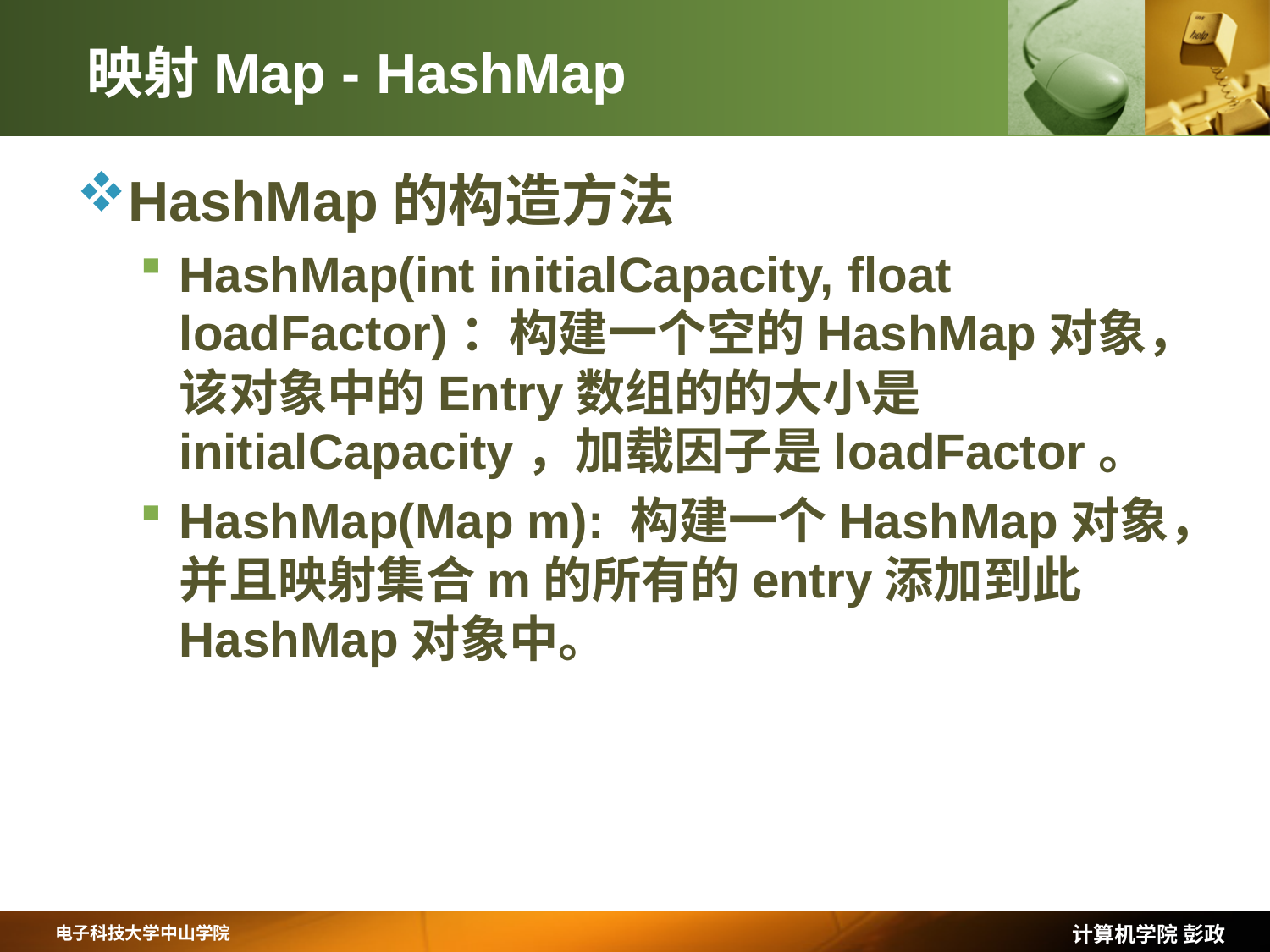

# 映射Map - HashMap
HashMap的构造方法
HashMap(int initialCapacity, float loadFactor)：构建一个空的HashMap对象，该对象中的Entry数组的的大小是initialCapacity，加载因子是loadFactor。
HashMap(Map m): 构建一个HashMap对象，并且映射集合m的所有的entry添加到此HashMap对象中。
计算机学院 彭政
电子科技大学中山学院